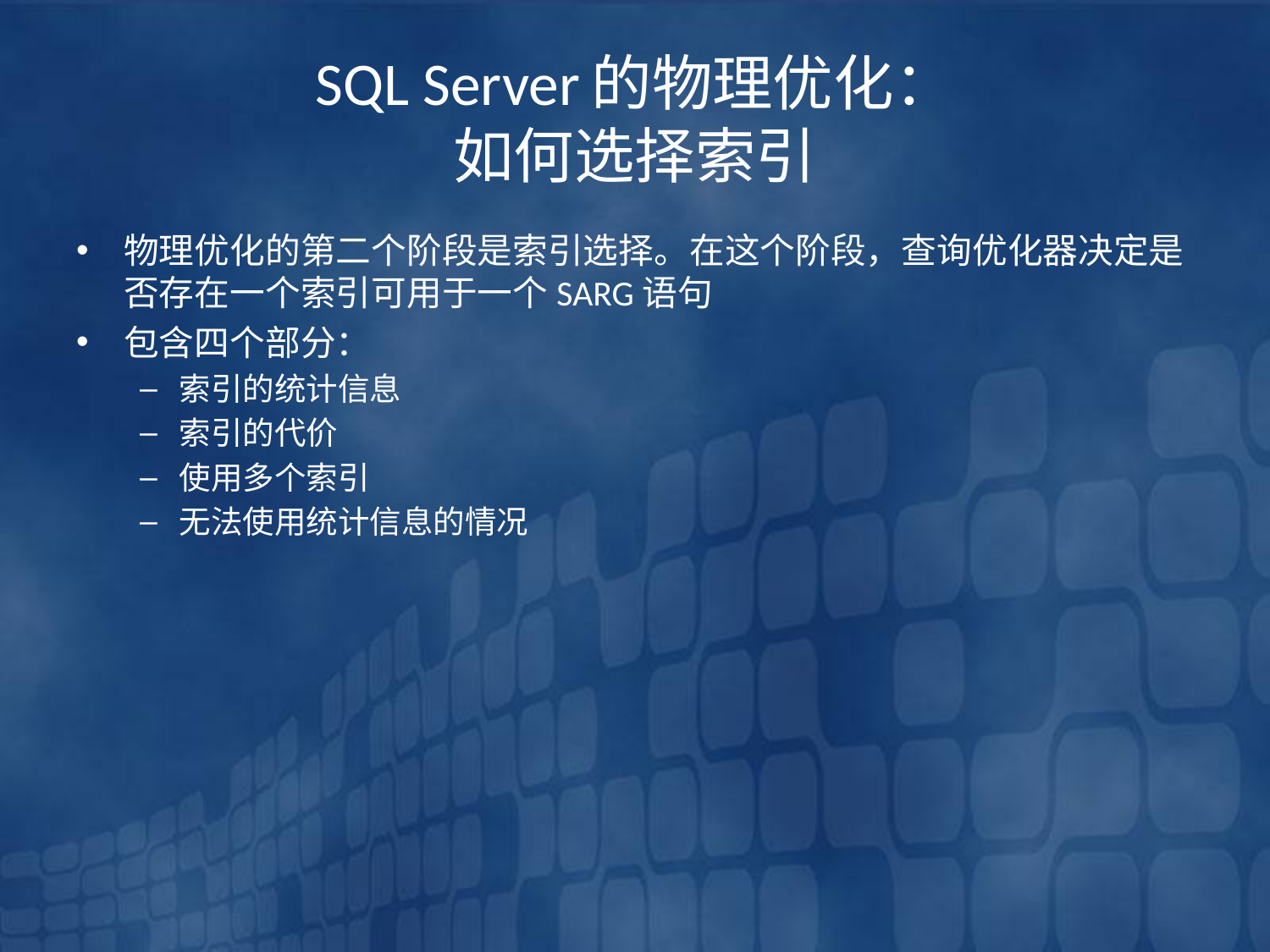

# SQL Server的物理优化： 如何选择索引
物理优化的第二个阶段是索引选择。在这个阶段，查询优化器决定是否存在一个索引可用于一个SARG语句
包含四个部分：
索引的统计信息
索引的代价
使用多个索引
无法使用统计信息的情况